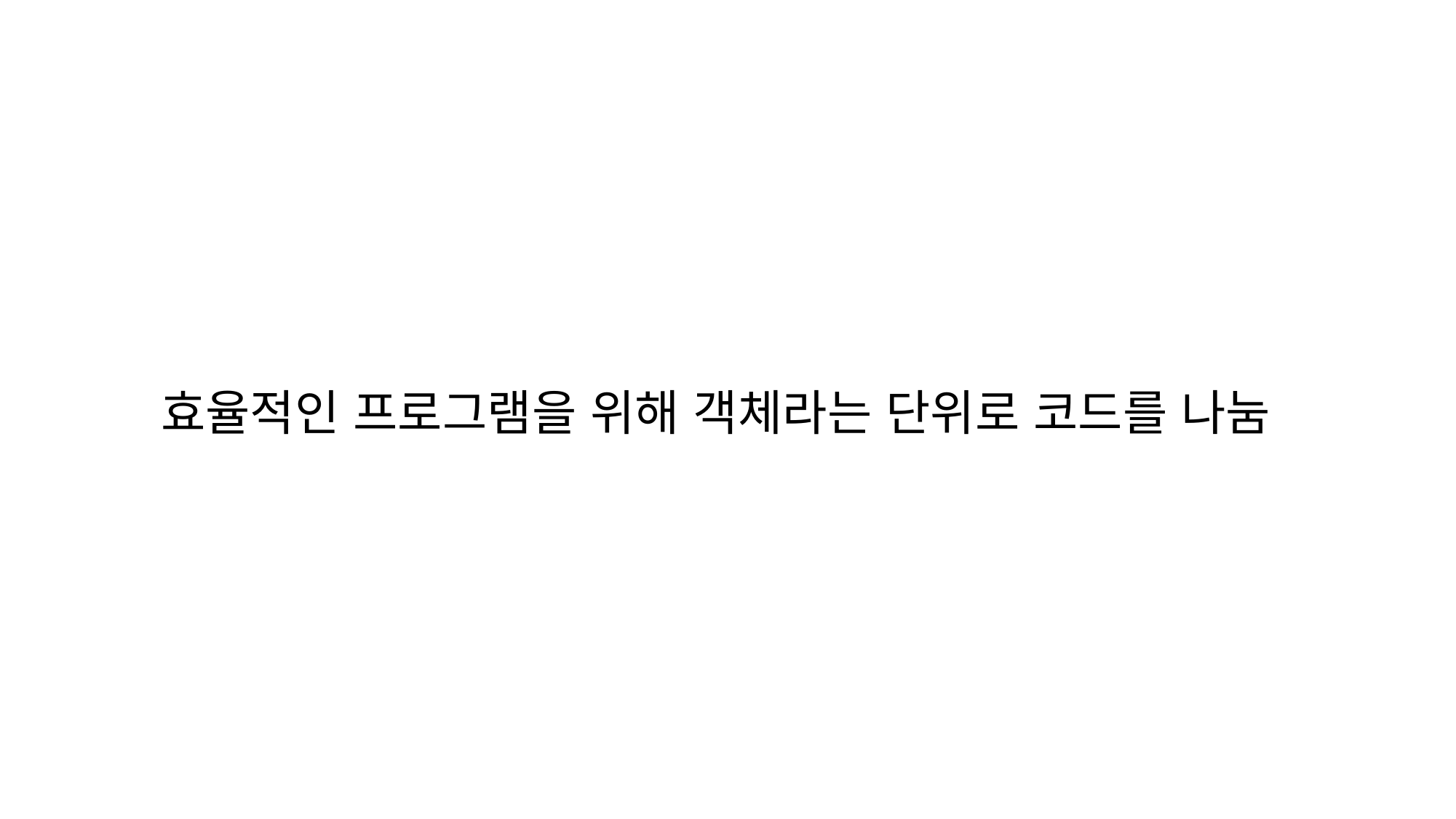

효율적인 프로그램을 위해 객체라는 단위로 코드를 나눔